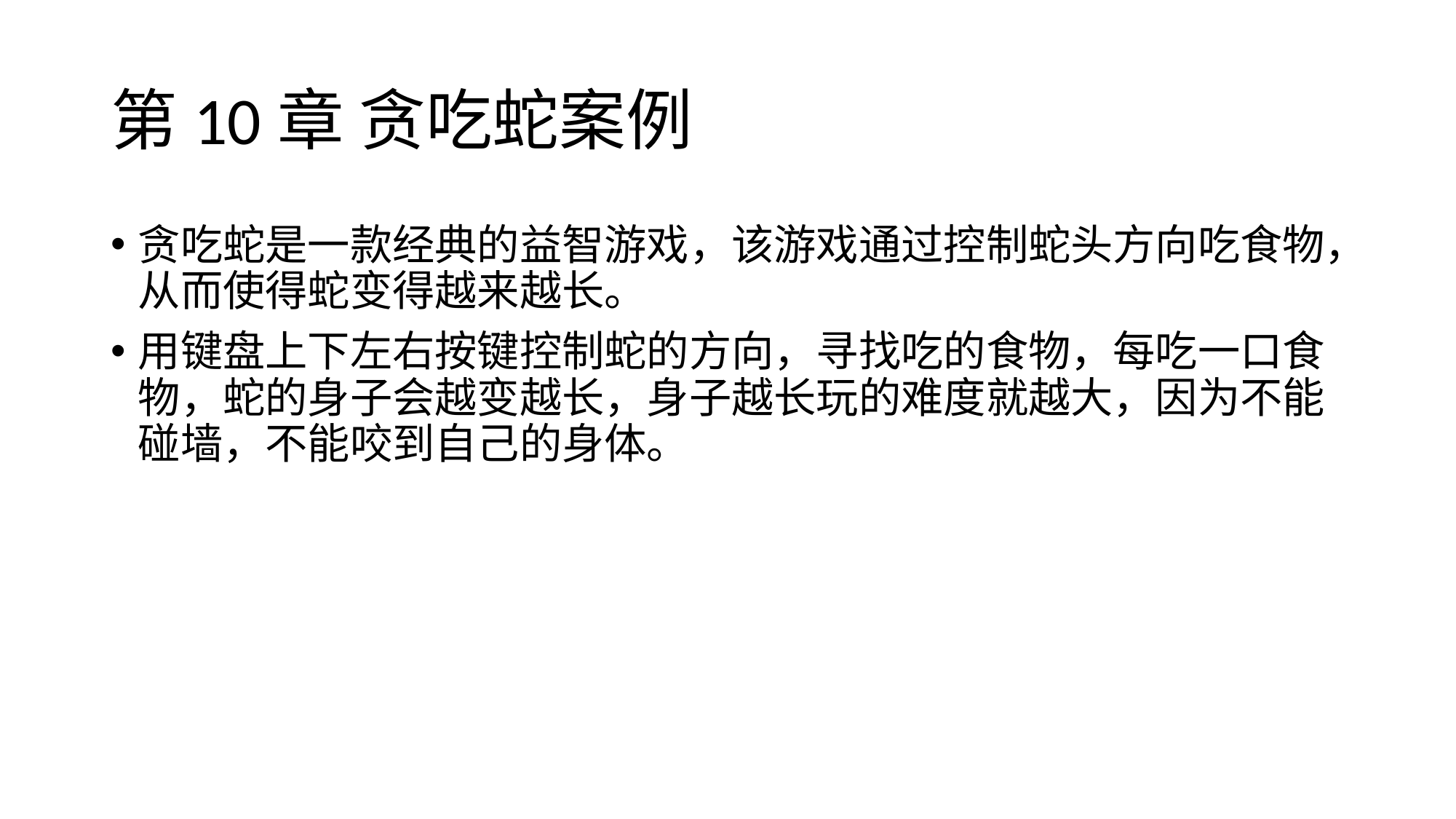

# 第10章 贪吃蛇案例
贪吃蛇是一款经典的益智游戏，该游戏通过控制蛇头方向吃食物，从而使得蛇变得越来越长。
用键盘上下左右按键控制蛇的方向，寻找吃的食物，每吃一口食物，蛇的身子会越变越长，身子越长玩的难度就越大，因为不能碰墙，不能咬到自己的身体。